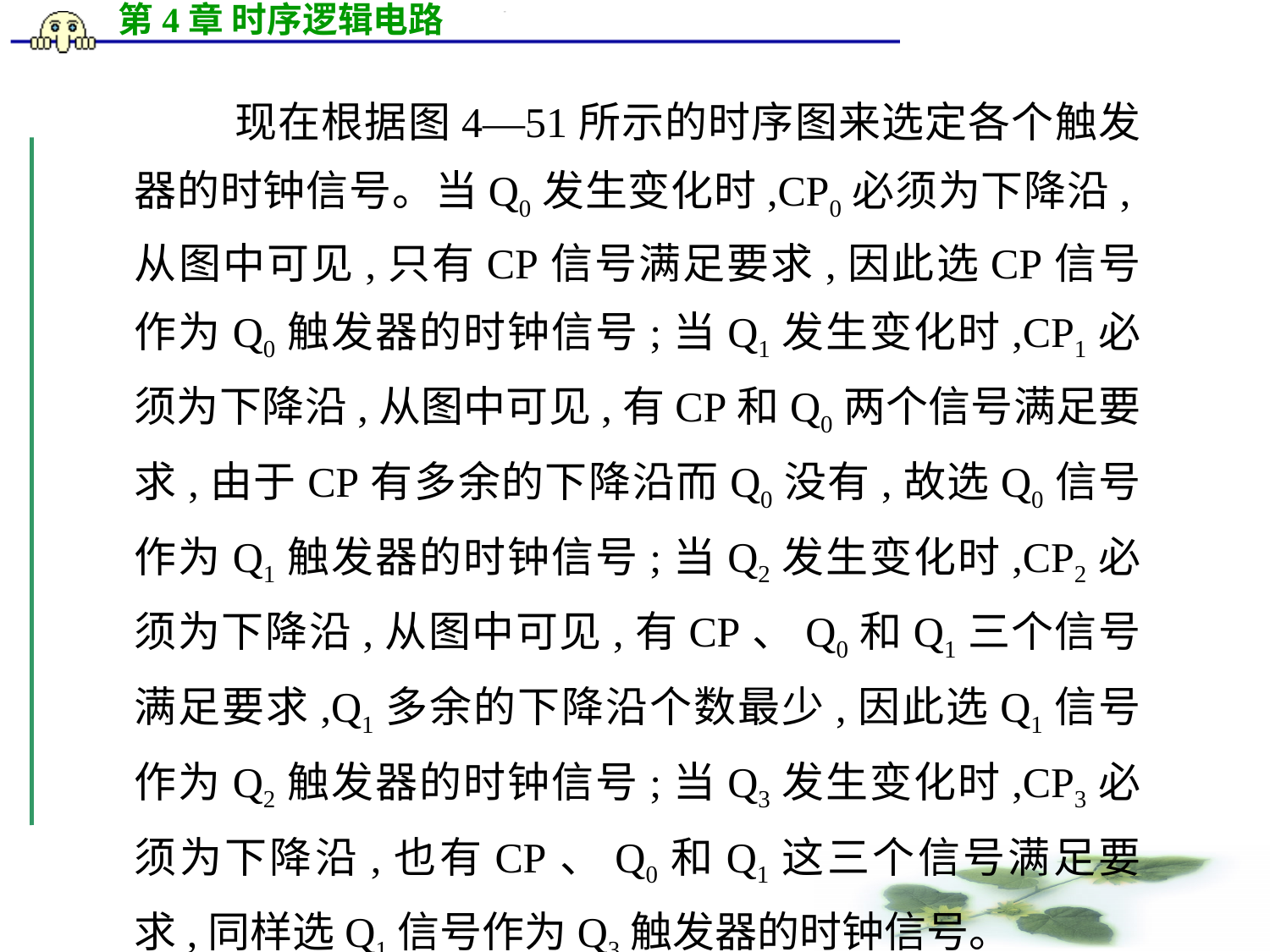

现在根据图4―51所示的时序图来选定各个触发器的时钟信号。当Q0发生变化时,CP0必须为下降沿,从图中可见,只有CP信号满足要求,因此选CP信号作为Q0触发器的时钟信号;当Q1发生变化时,CP1必须为下降沿,从图中可见,有CP和Q0两个信号满足要求,由于CP有多余的下降沿而Q0没有,故选Q0信号作为Q1触发器的时钟信号;当Q2发生变化时,CP2必须为下降沿,从图中可见,有CP、Q0和Q1三个信号满足要求,Q1多余的下降沿个数最少,因此选Q1信号作为Q2触发器的时钟信号;当Q3发生变化时,CP3必须为下降沿,也有CP、Q0和Q1这三个信号满足要求,同样选Q1信号作为Q3触发器的时钟信号。